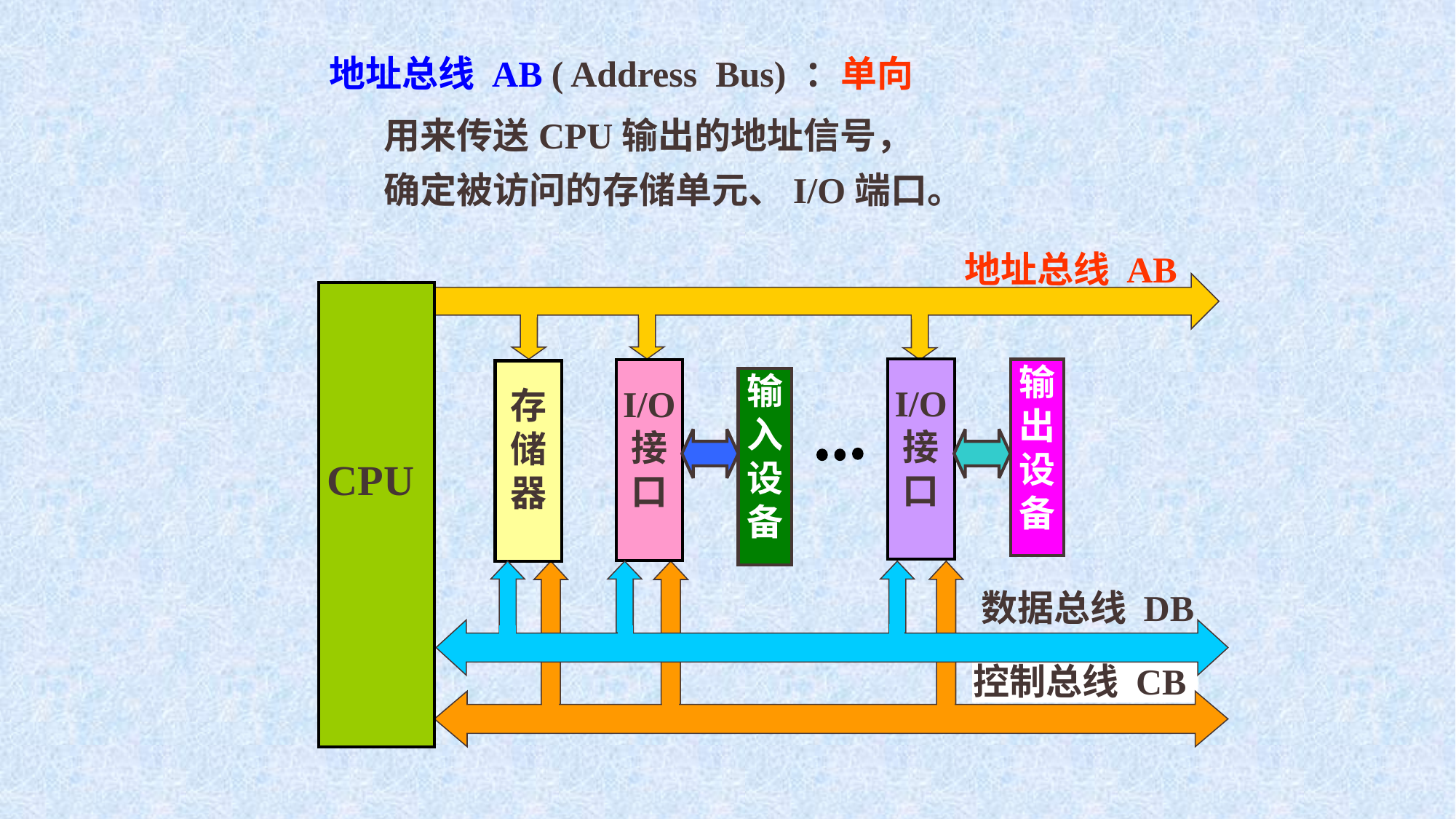

地址总线 AB ( Address  Bus) ：单向
用来传送CPU输出的地址信号，
确定被访问的存储单元、I/O端口。
地址总线 AB

CPU

I/O
接
口
输
出
设
备
I/O
接
口
存
储
器
输
入
设
备

数据总线 DB

控制总线 CB